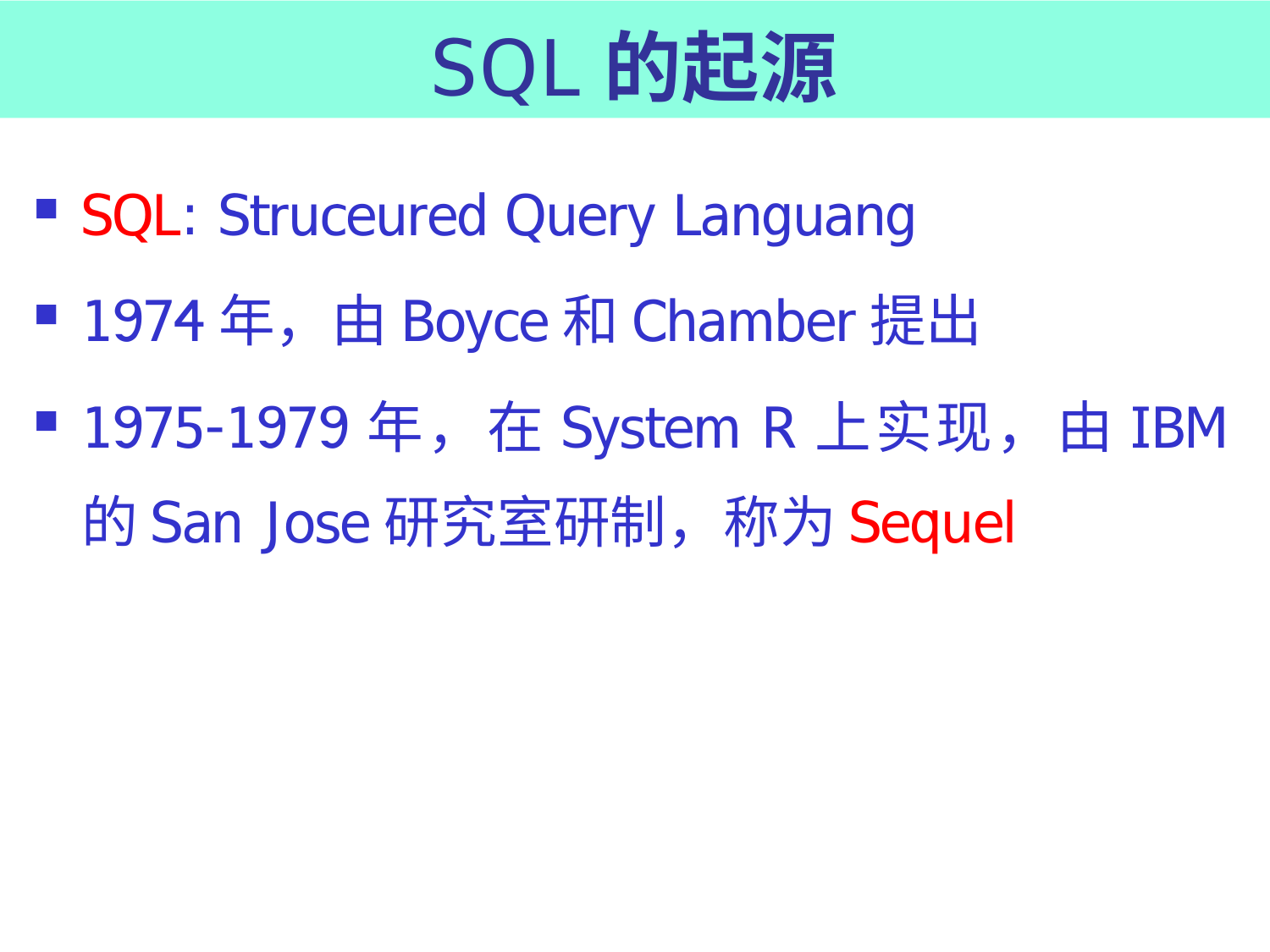

# SQL的起源
SQL: Struceured Query Languang
1974年，由Boyce和Chamber提出
1975-1979年，在System R上实现，由IBM的San Jose研究室研制，称为Sequel